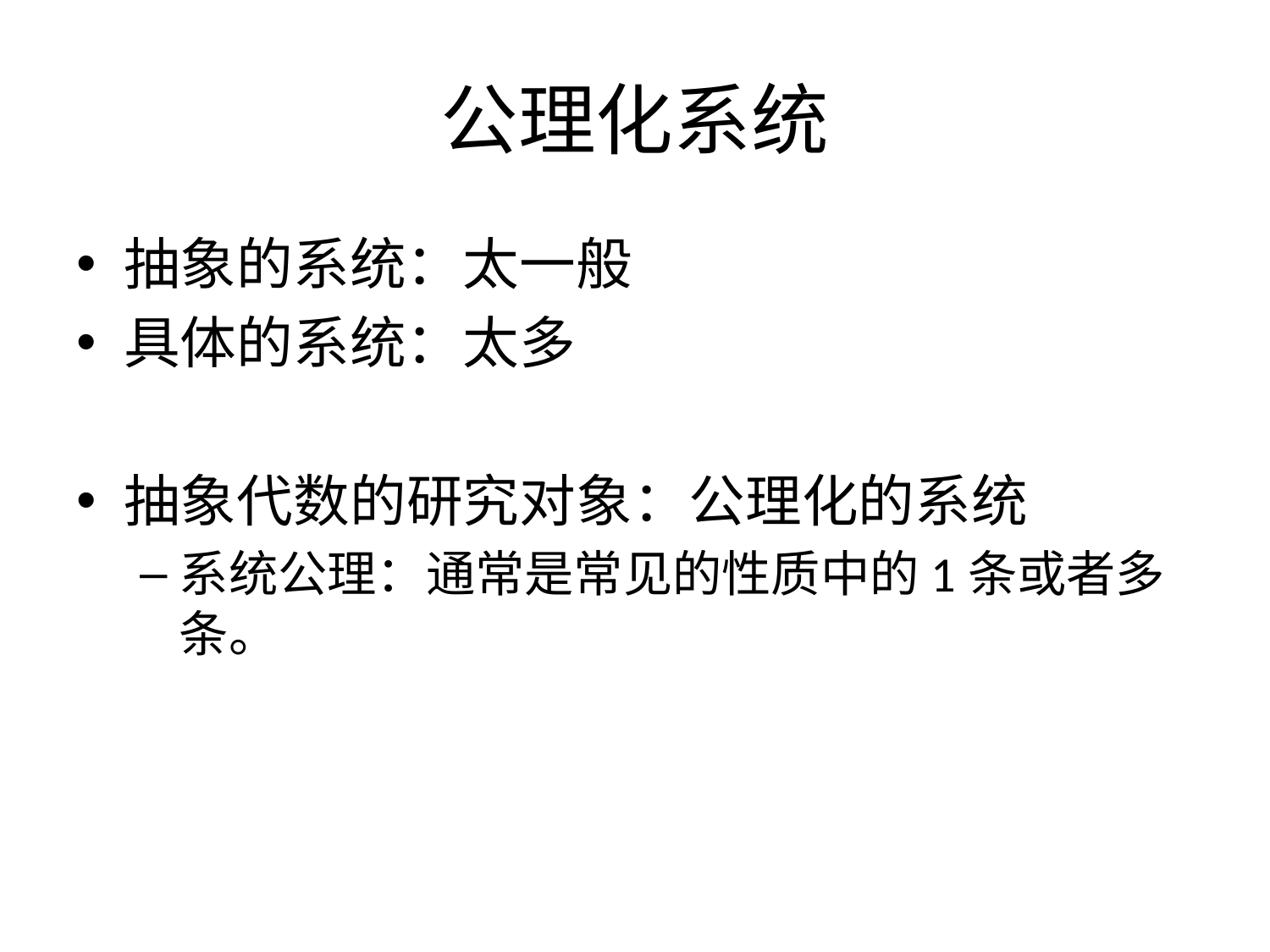

# 公理化系统
抽象的系统：太一般
具体的系统：太多

抽象代数的研究对象：公理化的系统
系统公理：通常是常见的性质中的1条或者多条。